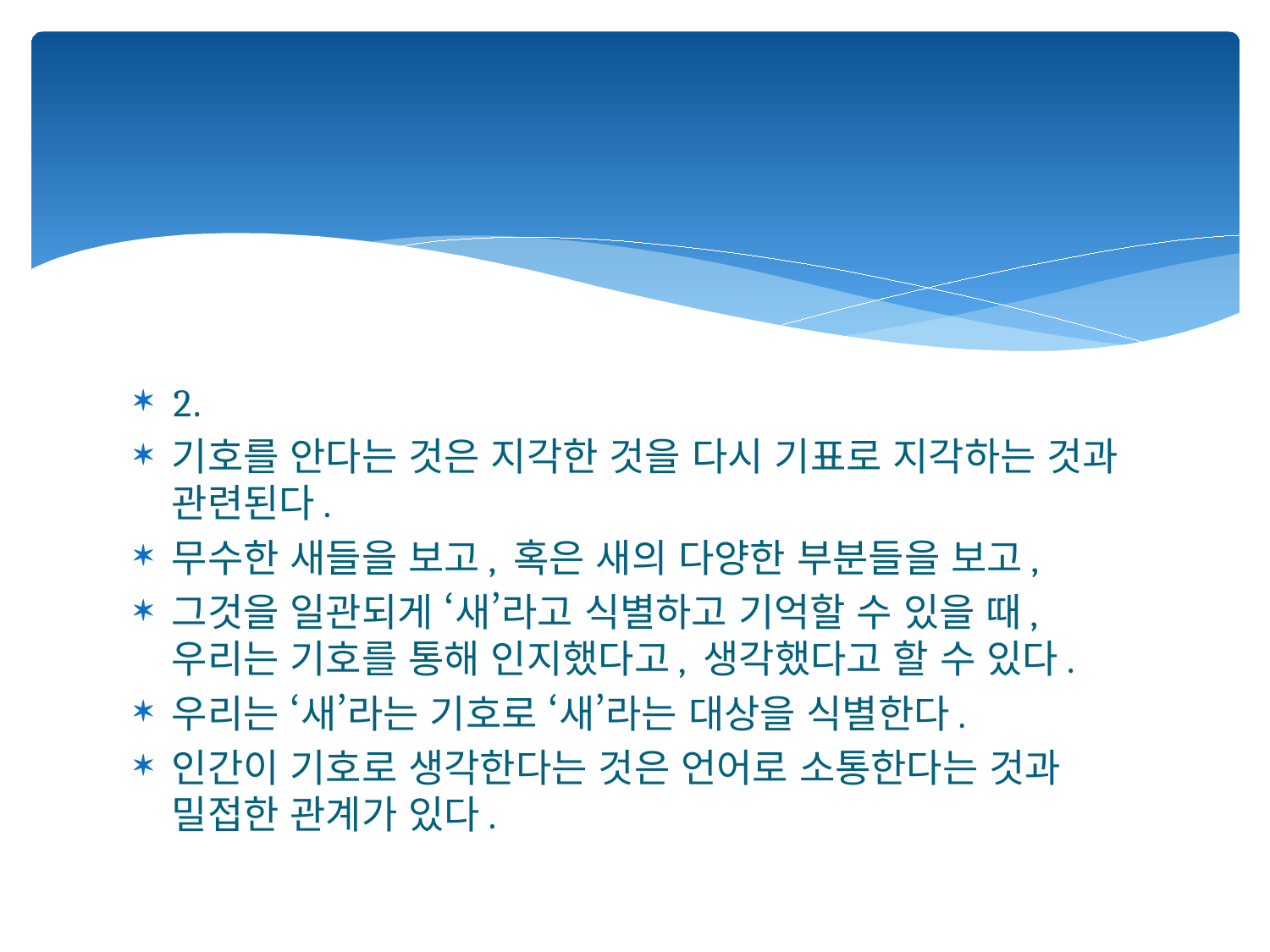

#
2.
기호를 안다는 것은 지각한 것을 다시 기표로 지각하는 것과 관련된다.
무수한 새들을 보고, 혹은 새의 다양한 부분들을 보고,
그것을 일관되게 ‘새’라고 식별하고 기억할 수 있을 때, 우리는 기호를 통해 인지했다고, 생각했다고 할 수 있다.
우리는 ‘새’라는 기호로 ‘새’라는 대상을 식별한다.
인간이 기호로 생각한다는 것은 언어로 소통한다는 것과 밀접한 관계가 있다.